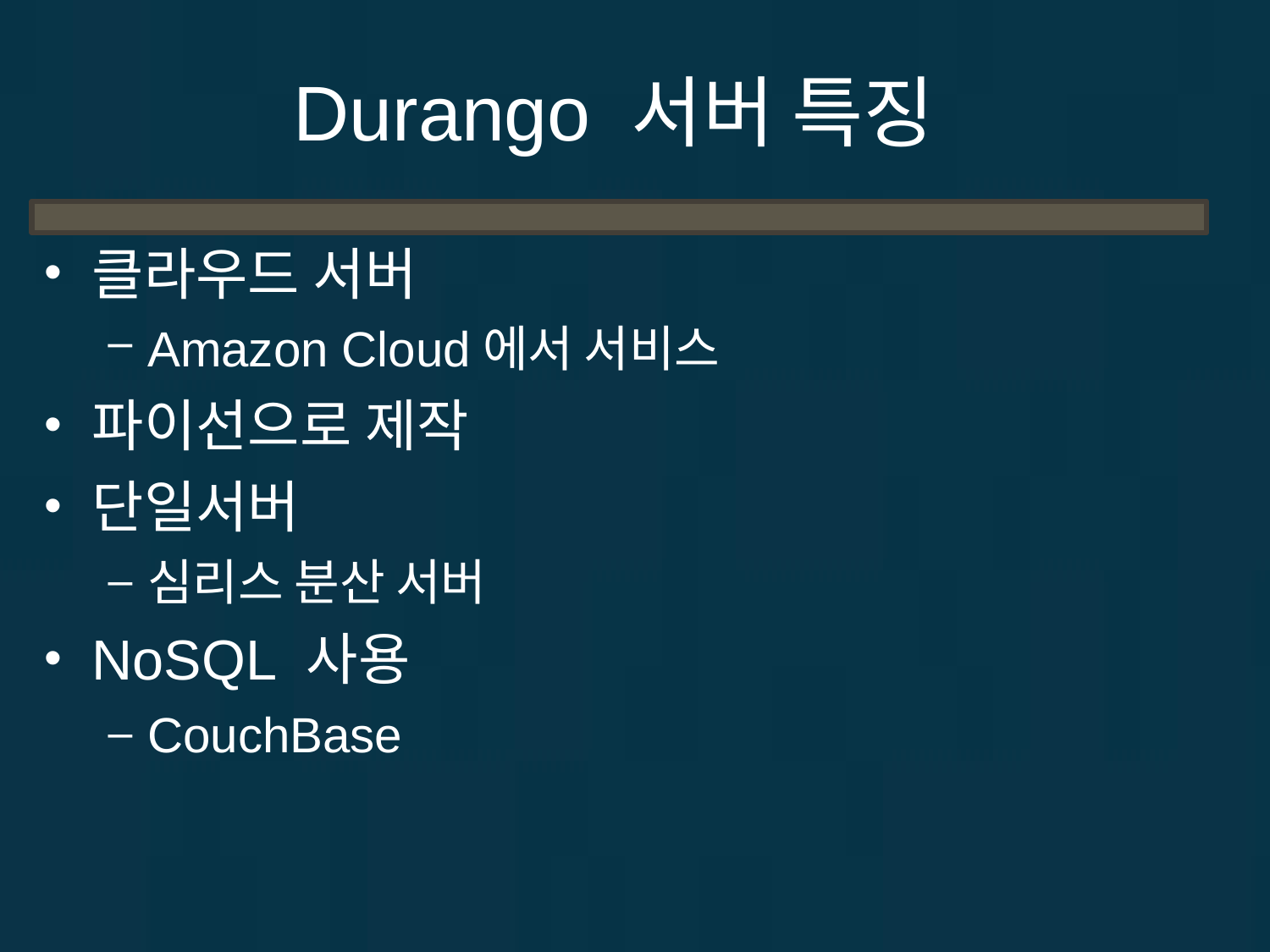

# Durango 서버 특징

클라우드 서버
Amazon Cloud에서 서비스
파이선으로 제작
단일서버
심리스 분산 서버
NoSQL 사용
CouchBase